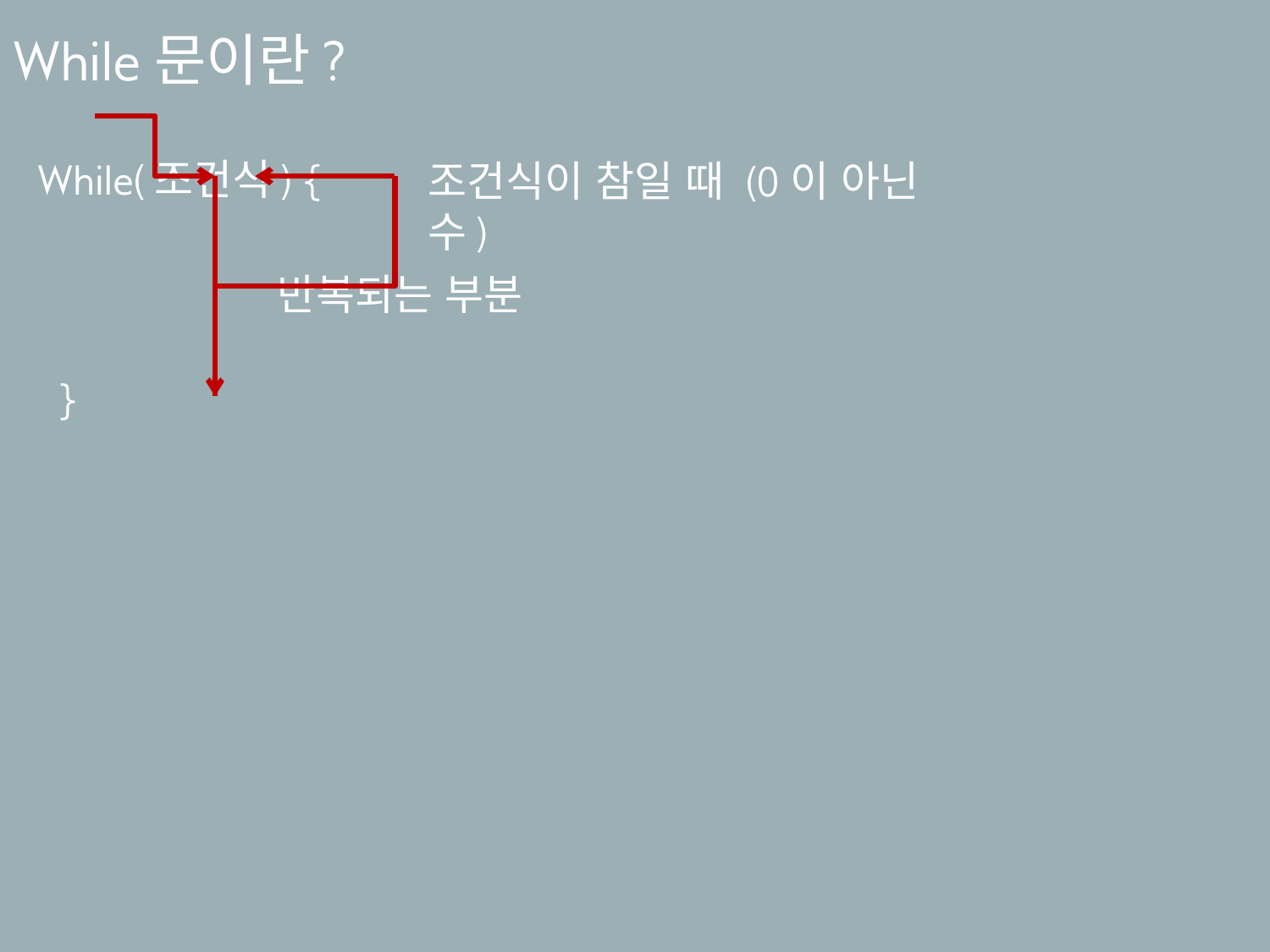

While문이란?
While(조건식) {
조건식이 참일 때 (0이 아닌 수)
반복되는 부분
}